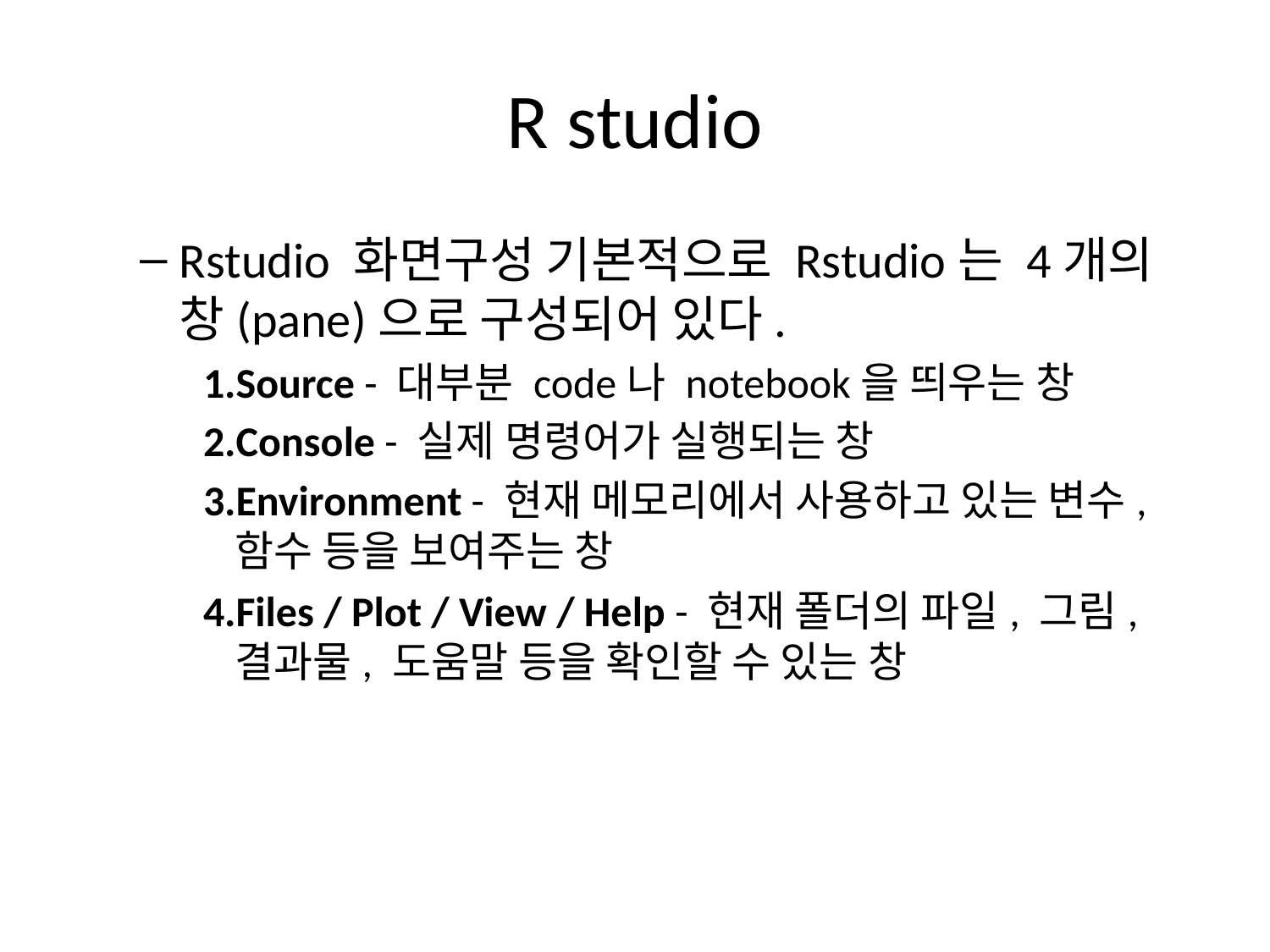

# R studio
Rstudio 화면구성 기본적으로 Rstudio는 4개의 창(pane)으로 구성되어 있다.
Source - 대부분 code나 notebook을 띄우는 창
Console - 실제 명령어가 실행되는 창
Environment - 현재 메모리에서 사용하고 있는 변수, 함수 등을 보여주는 창
Files / Plot / View / Help - 현재 폴더의 파일, 그림, 결과물, 도움말 등을 확인할 수 있는 창